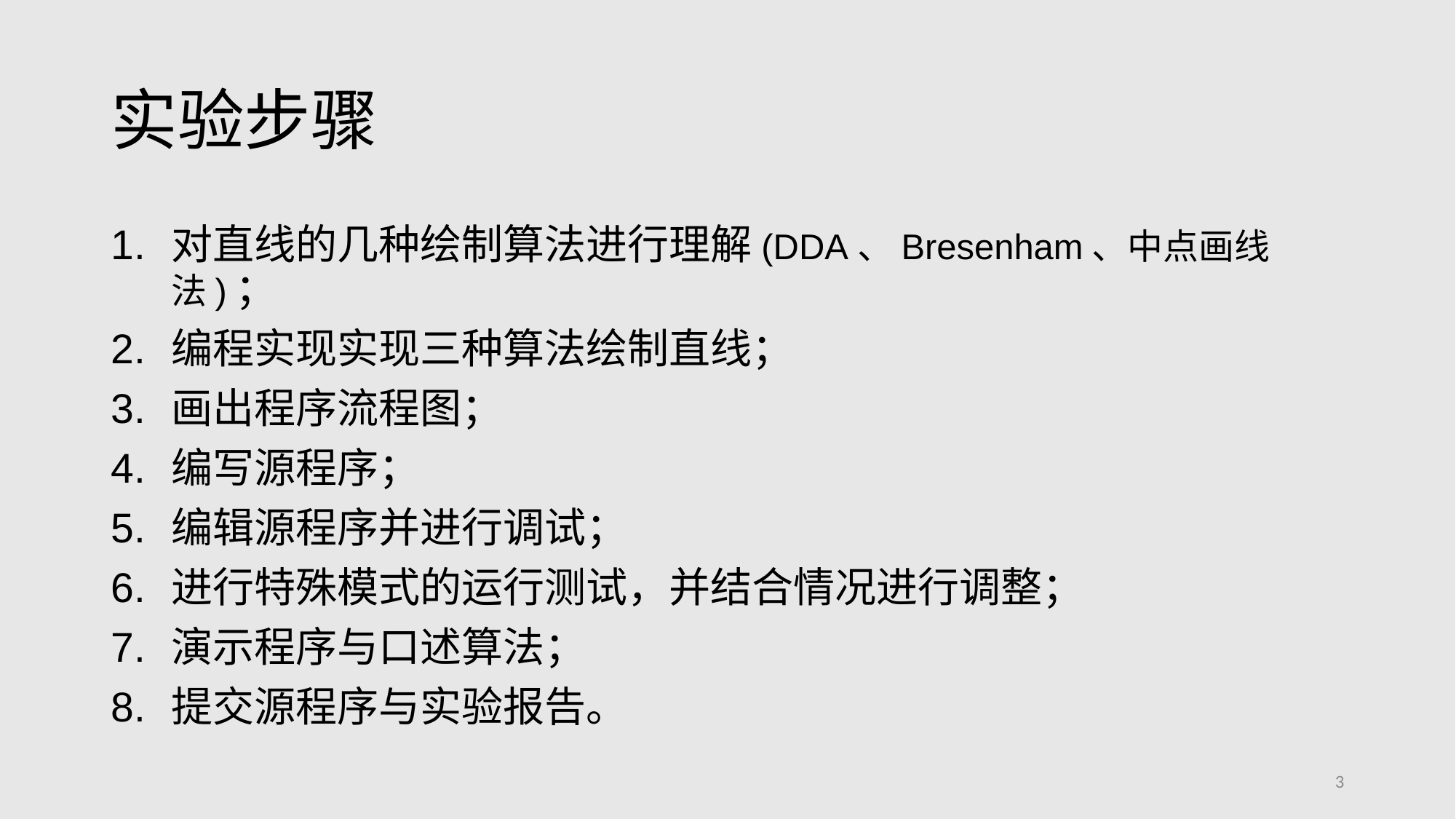

# 实验步骤
对直线的几种绘制算法进行理解(DDA、Bresenham、中点画线法)；
编程实现实现三种算法绘制直线；
画出程序流程图；
编写源程序；
编辑源程序并进行调试；
进行特殊模式的运行测试，并结合情况进行调整；
演示程序与口述算法；
提交源程序与实验报告。
3